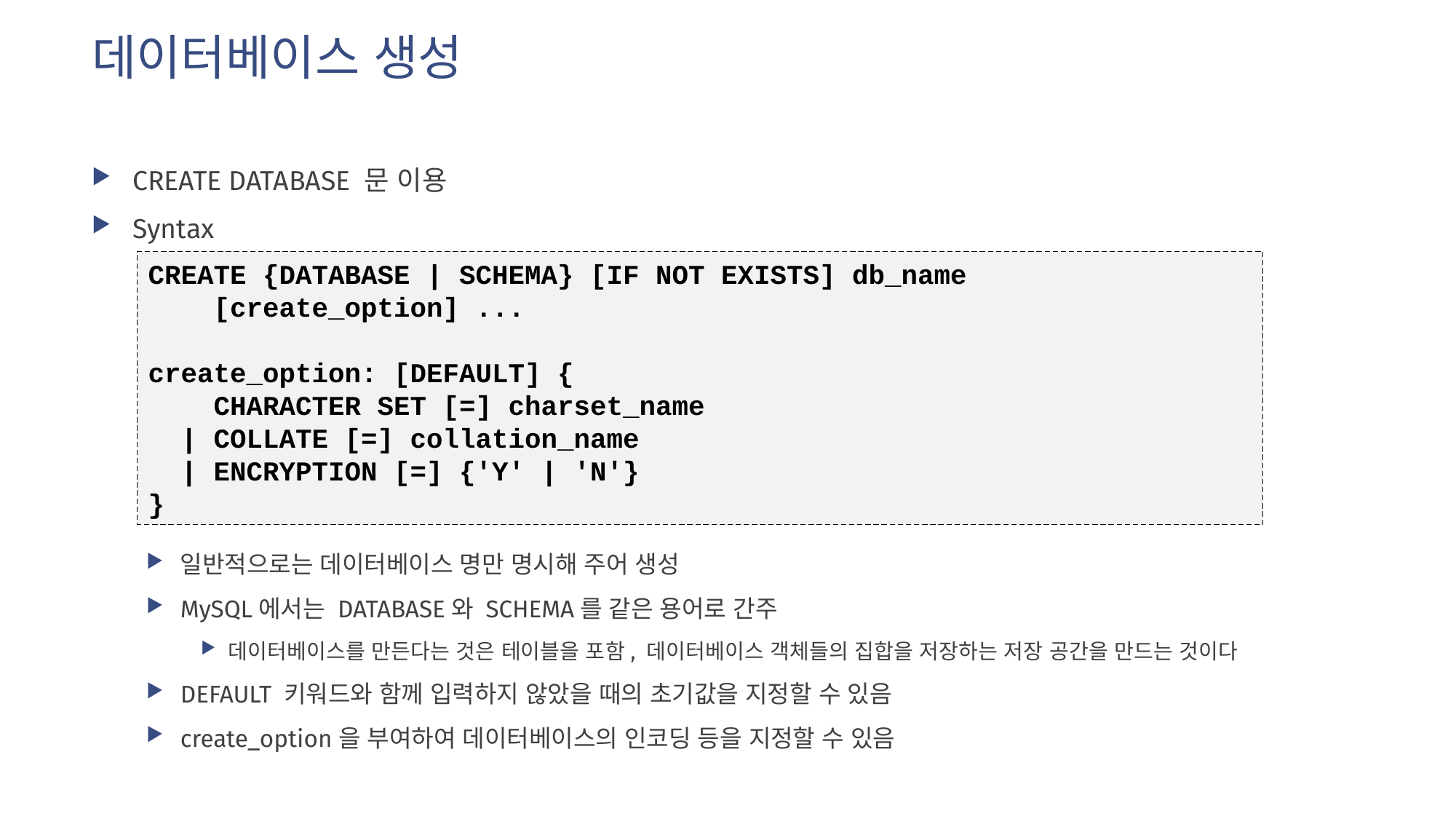

# 데이터베이스 생성
CREATE DATABASE 문 이용
Syntax

일반적으로는 데이터베이스 명만 명시해 주어 생성
MySQL에서는 DATABASE와 SCHEMA를 같은 용어로 간주
데이터베이스를 만든다는 것은 테이블을 포함, 데이터베이스 객체들의 집합을 저장하는 저장 공간을 만드는 것이다
DEFAULT 키워드와 함께 입력하지 않았을 때의 초기값을 지정할 수 있음
create_option을 부여하여 데이터베이스의 인코딩 등을 지정할 수 있음

CREATE {DATABASE | SCHEMA} [IF NOT EXISTS] db_name
    [create_option] ...

create_option: [DEFAULT] {
    CHARACTER SET [=] charset_name
  | COLLATE [=] collation_name
  | ENCRYPTION [=] {'Y' | 'N'}
}